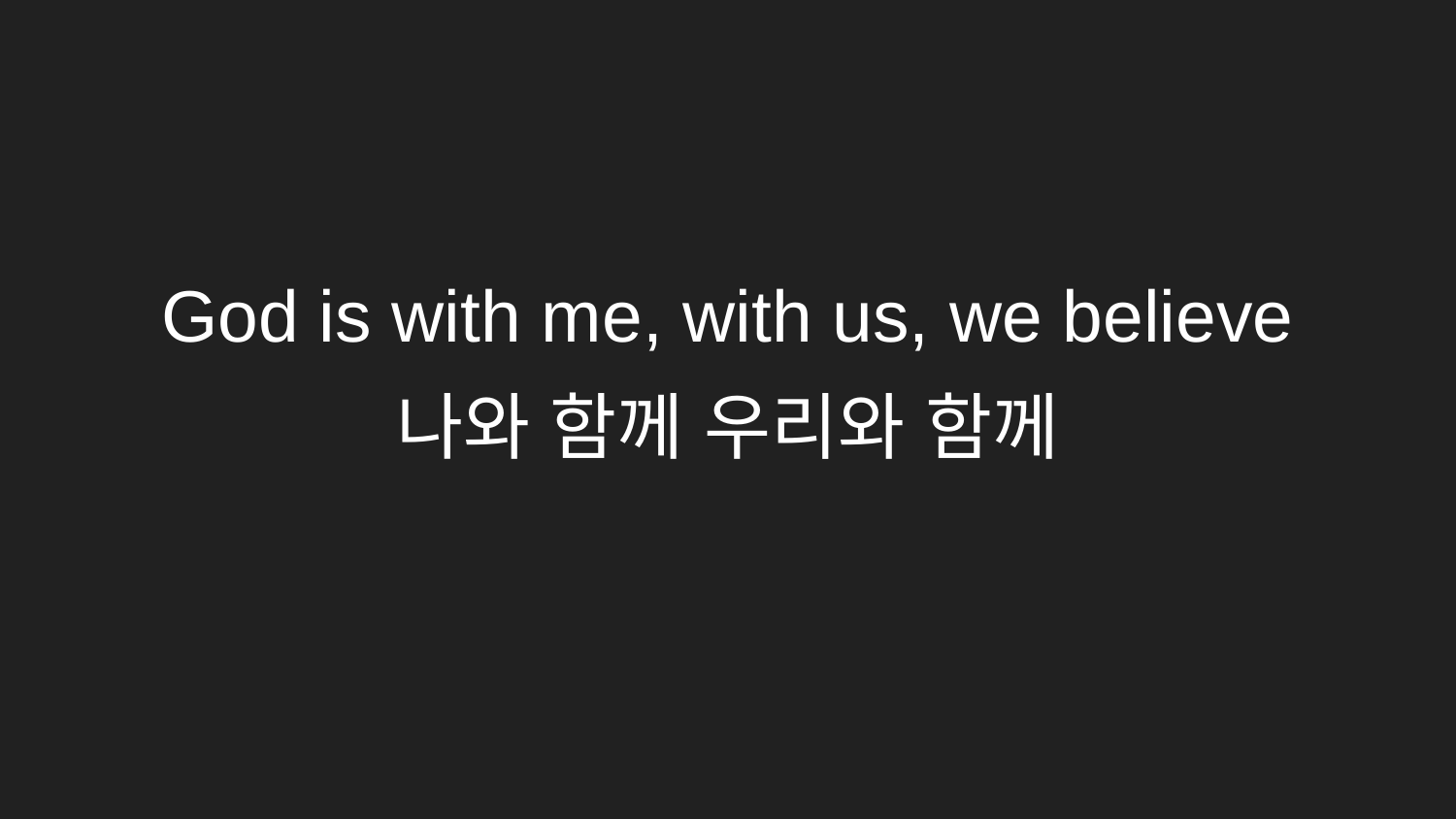

# God is with me, with us, we believe
나와 함께 우리와 함께